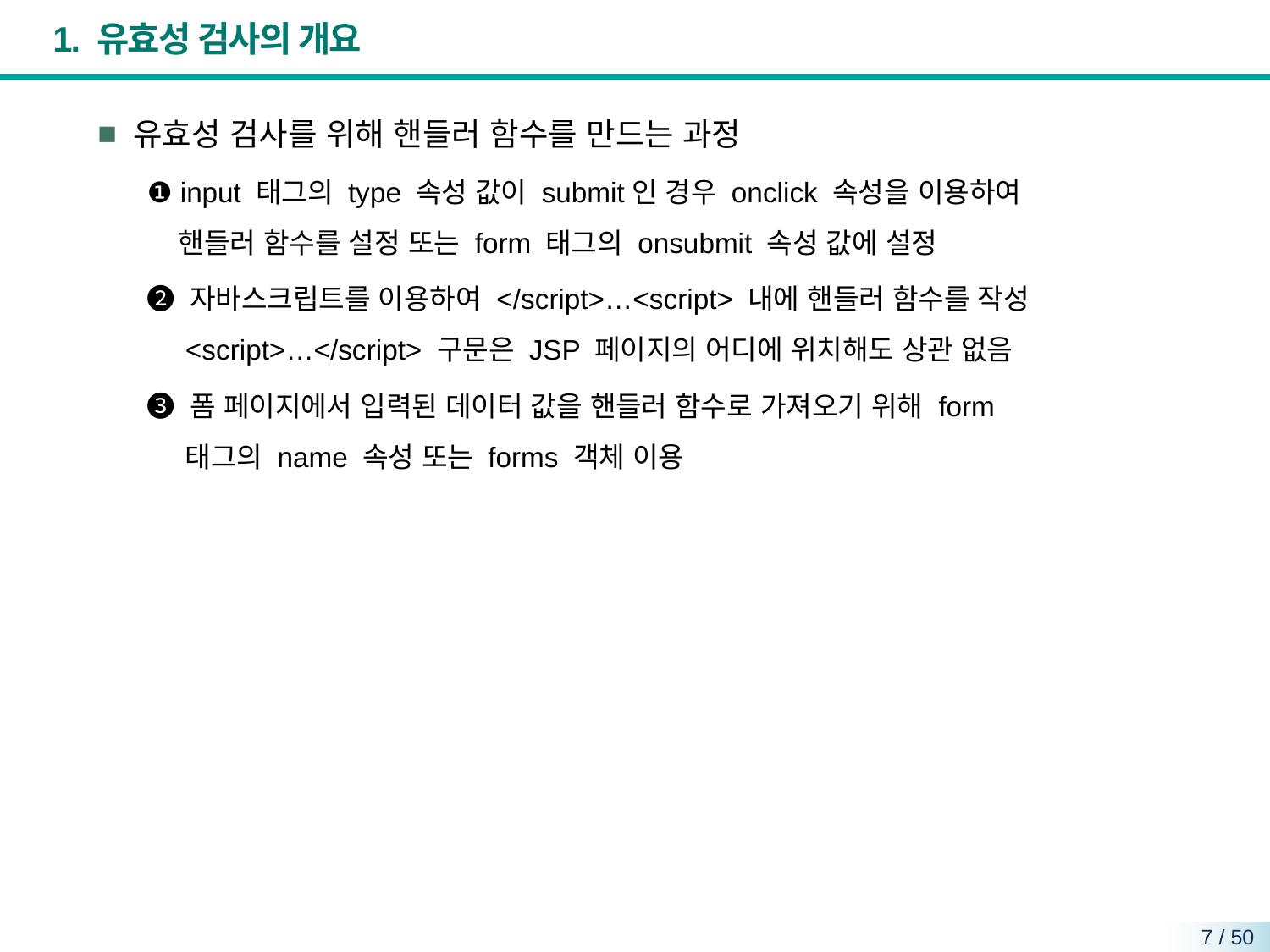

# 1. 유효성 검사의 개요
유효성 검사를 위해 핸들러 함수를 만드는 과정
❶ input 태그의 type 속성 값이 submit인 경우 onclick 속성을 이용하여
    핸들러 함수를 설정 또는 form 태그의 onsubmit 속성 값에 설정
❷ 자바스크립트를 이용하여 </script>…<script> 내에 핸들러 함수를 작성
    <script>…</script> 구문은 JSP 페이지의 어디에 위치해도 상관 없음
❸ 폼 페이지에서 입력된 데이터 값을 핸들러 함수로 가져오기 위해 form
    태그의 name 속성 또는 forms 객체 이용